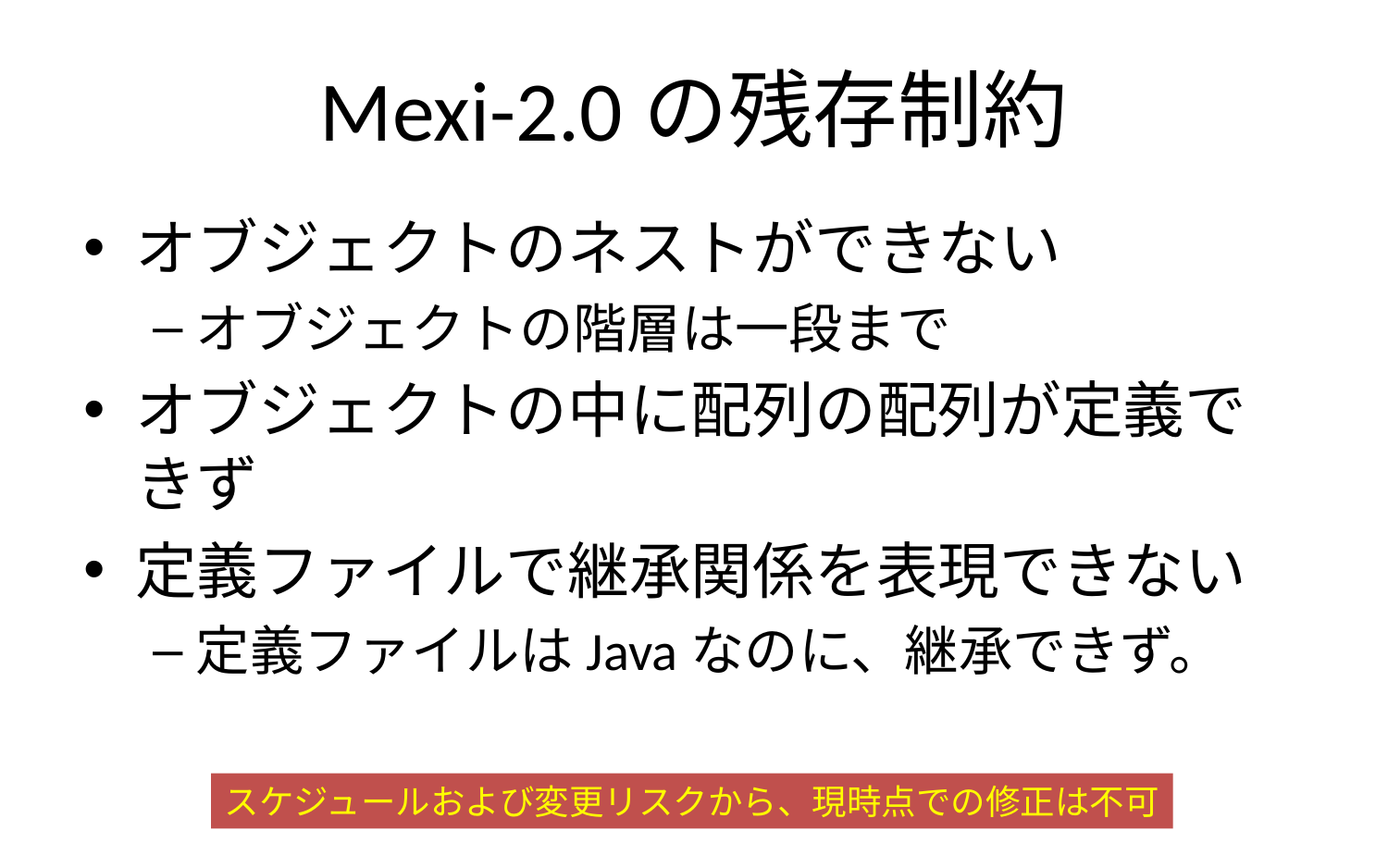

# Mexi-2.0の残存制約
オブジェクトのネストができない
オブジェクトの階層は一段まで
オブジェクトの中に配列の配列が定義できず
定義ファイルで継承関係を表現できない
定義ファイルはJavaなのに、継承できず。
スケジュールおよび変更リスクから、現時点での修正は不可